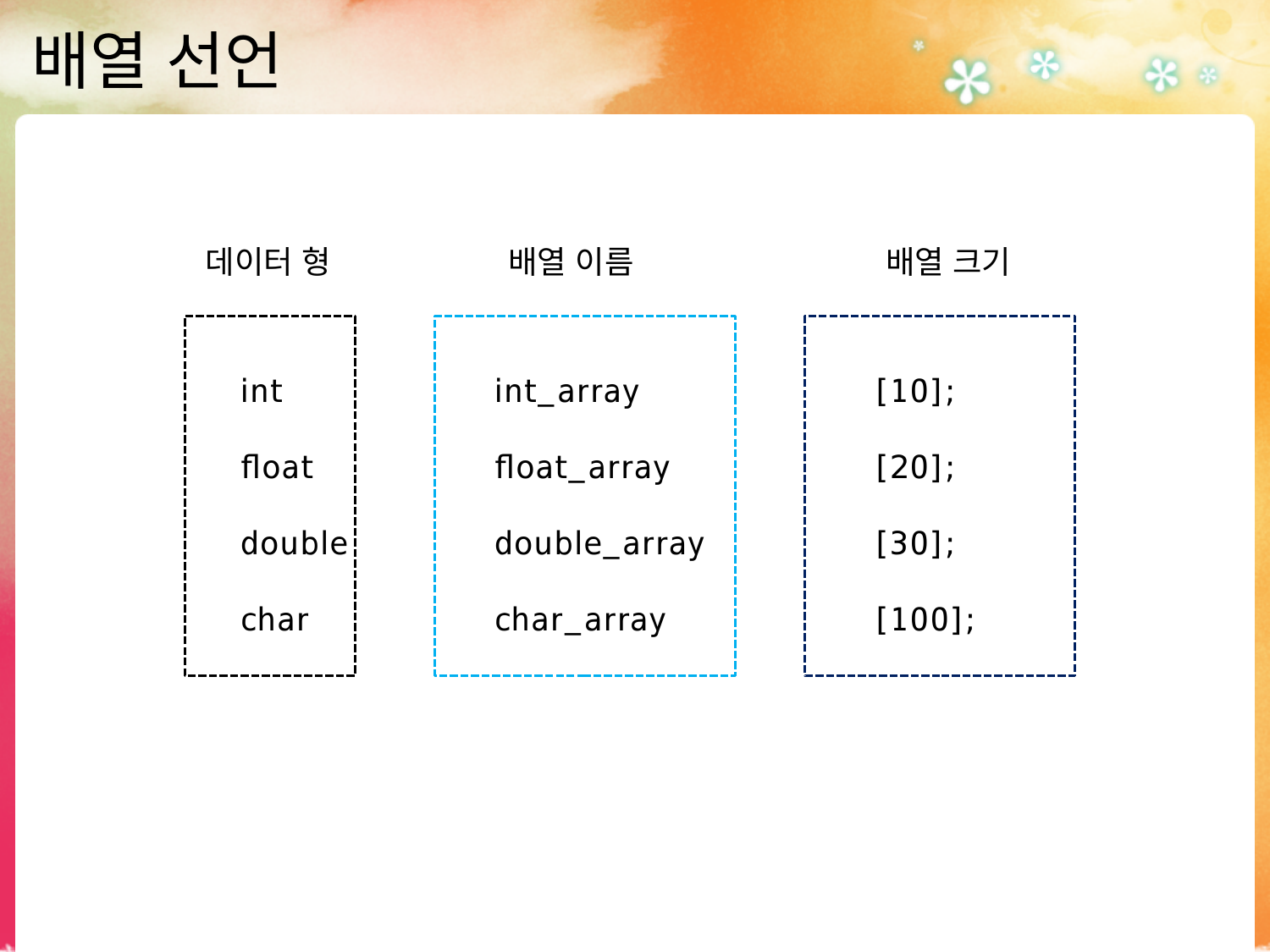

# 배열 선언
데이터 형
배열 이름
배열 크기

int		int_array		[10];
float		float_array		[20];
double		double_array		[30];
char		char_array		[100];